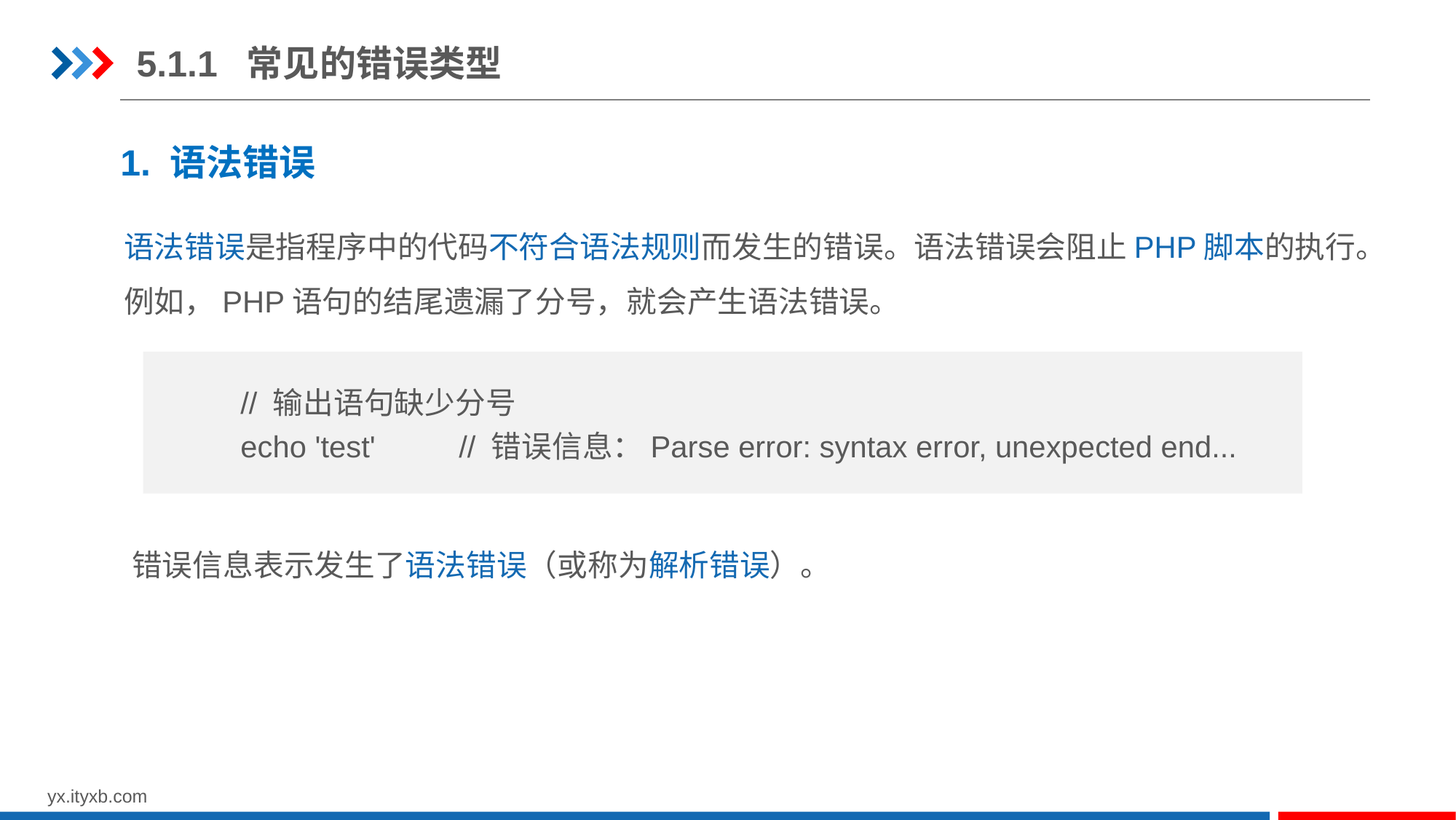

5.1.1  常见的错误类型
1. 语法错误
语法错误是指程序中的代码不符合语法规则而发生的错误。语法错误会阻止PHP脚本的执行。例如，PHP语句的结尾遗漏了分号，就会产生语法错误。

// 输出语句缺少分号
echo 'test'	// 错误信息：Parse error: syntax error, unexpected end...
错误信息表示发生了语法错误（或称为解析错误）。